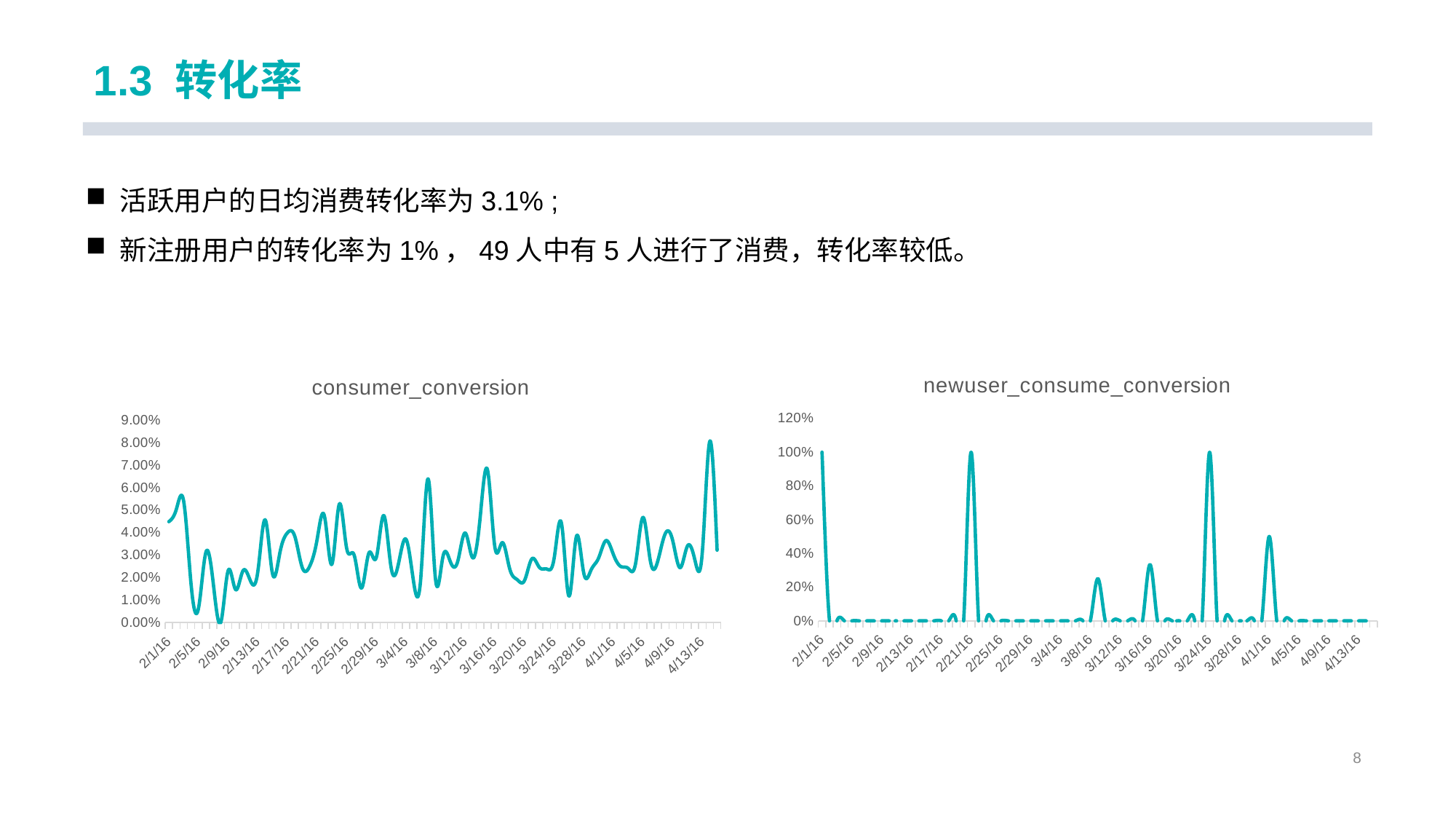

# 1.3 转化率
活跃用户的日均消费转化率为3.1% ;
新注册用户的转化率为1%，49人中有5人进行了消费，转化率较低。

### Chart:

| Category | newuser_consume_conversion |
|---|---|
| 42401 | 1.0 |
| 42402 | 0.0 |
| 42403 | 0.0 |
| 42404 | 0.0 |
| 42405 | 0.0 |
| 42406 | 0.0 |
| 42407 | 0.0 |
| 42408 | 0.0 |
| 42409 | 0.0 |
| 42410 | 0.0 |
| 42411 | 0.0 |
| 42412 | 0.0 |
| 42413 | 0.0 |
| 42414 | 0.0 |
| 42415 | 0.0 |
| 42416 | 0.0 |
| 42417 | 0.0 |
| 42418 | 0.0 |
| 42419 | 0.0 |
| 42420 | 0.0 |
| 42421 | 1.0 |
| 42422 | 0.0 |
| 42423 | 0.0 |
| 42424 | 0.0 |
| 42425 | 0.0 |
| 42426 | 0.0 |
| 42427 | 0.0 |
| 42428 | 0.0 |
| 42429 | 0.0 |
| 42430 | 0.0 |
| 42431 | 0.0 |
| 42432 | 0.0 |
| 42433 | 0.0 |
| 42434 | 0.0 |
| 42435 | 0.0 |
| 42436 | 0.0 |
| 42437 | 0.0 |
| 42438 | 0.25 |
| 42439 | 0.0 |
| 42440 | 0.0 |
| 42441 | 0.0 |
| 42442 | 0.0 |
| 42443 | 0.0 |
| 42444 | 0.0 |
| 42445 | 0.333333333333333 |
| 42446 | 0.0 |
| 42447 | 0.0 |
| 42448 | 0.0 |
| 42449 | 0.0 |
| 42450 | 0.0 |
| 42451 | 0.0 |
| 42452 | 0.0 |
| 42453 | 1.0 |
| 42454 | 0.0 |
| 42455 | 0.0 |
| 42456 | 0.0 |
| 42457 | 0.0 |
| 42458 | 0.0 |
| 42459 | 0.0 |
| 42460 | 0.0 |
| 42461 | 0.5 |
| 42462 | 0.0 |
| 42463 | 0.0 |
| 42464 | 0.0 |
| 42465 | 0.0 |
| 42466 | 0.0 |
| 42467 | 0.0 |
| 42468 | 0.0 |
| 42469 | 0.0 |
| 42470 | 0.0 |
| 42471 | 0.0 |
| 42472 | 0.0 |
| 42473 | 0.0 |
| 42474 | 0.0 |
| 42475 | 0.0 |
|  | None |
|  | None |
|  | None |
|  | None |
|  | None |
|  | None |
|  | None |
|  | None |
|  | None |
|  | None |
|  | None |
|  | None |
|  | None |
|  | None |

### Chart:

| Category | consumer_conversion |
|---|---|
| 42401 | 0.0448430493273542 |
| 42402 | 0.0502793296089385 |
| 42403 | 0.0539215686274509 |
| 42404 | 0.0169491525423728 |
| 42405 | 0.00636942675159235 |
| 42406 | 0.03125 |
| 42407 | 0.0172413793103448 |
| 42408 | 0.0 |
| 42409 | 0.023076923076923 |
| 42410 | 0.0147058823529411 |
| 42411 | 0.0229885057471264 |
| 42412 | 0.0186335403726708 |
| 42413 | 0.0224719101123595 |
| 42414 | 0.0456852791878172 |
| 42415 | 0.0215827338129496 |
| 42416 | 0.03125 |
| 42417 | 0.0398671096345514 |
| 42418 | 0.0383141762452107 |
| 42419 | 0.0244897959183673 |
| 42420 | 0.025 |
| 42421 | 0.0367647058823529 |
| 42422 | 0.0472972972972973 |
| 42423 | 0.0259259259259259 |
| 42424 | 0.0526315789473684 |
| 42425 | 0.0329670329670329 |
| 42426 | 0.0300751879699248 |
| 42427 | 0.0153256704980842 |
| 42428 | 0.0309278350515463 |
| 42429 | 0.0289389067524115 |
| 42430 | 0.0476190476190476 |
| 42431 | 0.024390243902439 |
| 42432 | 0.0263157894736842 |
| 42433 | 0.037037037037037 |
| 42434 | 0.0187667560321715 |
| 42435 | 0.0197044334975369 |
| 42436 | 0.0638766519823788 |
| 42437 | 0.0191256830601092 |
| 42438 | 0.0293398533007334 |
| 42439 | 0.027027027027027 |
| 42440 | 0.0272952853598014 |
| 42441 | 0.0398230088495575 |
| 42442 | 0.0288248337028824 |
| 42443 | 0.0460405156537753 |
| 42444 | 0.0680272108843537 |
| 42445 | 0.0337078651685393 |
| 42446 | 0.0355329949238578 |
| 42447 | 0.024 |
| 42448 | 0.0191256830601092 |
| 42449 | 0.0186666666666666 |
| 42450 | 0.0283286118980169 |
| 42451 | 0.0245901639344262 |
| 42452 | 0.0238095238095238 |
| 42453 | 0.0284900284900284 |
| 42454 | 0.0440251572327044 |
| 42455 | 0.0117647058823529 |
| 42456 | 0.0381471389645776 |
| 42457 | 0.0220385674931129 |
| 42458 | 0.0234604105571847 |
| 42459 | 0.0286458333333333 |
| 42460 | 0.0364145658263305 |
| 42461 | 0.0303030303030303 |
| 42462 | 0.0249376558603491 |
| 42463 | 0.0240963855421686 |
| 42464 | 0.0263157894736842 |
| 42465 | 0.0467836257309941 |
| 42466 | 0.0272479564032697 |
| 42467 | 0.027431421446384 |
| 42468 | 0.0395061728395061 |
| 42469 | 0.0365535248041775 |
| 42470 | 0.024390243902439 |
| 42471 | 0.0340314136125654 |
| 42472 | 0.0278551532033426 |
| 42473 | 0.0310880829015544 |
| 42474 | 0.0804597701149425 |
| 42475 | 0.0321782178217821 |
|  | 0.031025515233392042 |
|  | None |
|  | None |
|  | None |
|  | None |
|  | None |
|  | None |
|  | None |
|  | None |
|  | None |
|  | None |
|  | None |
|  | None |
|  | None |
8